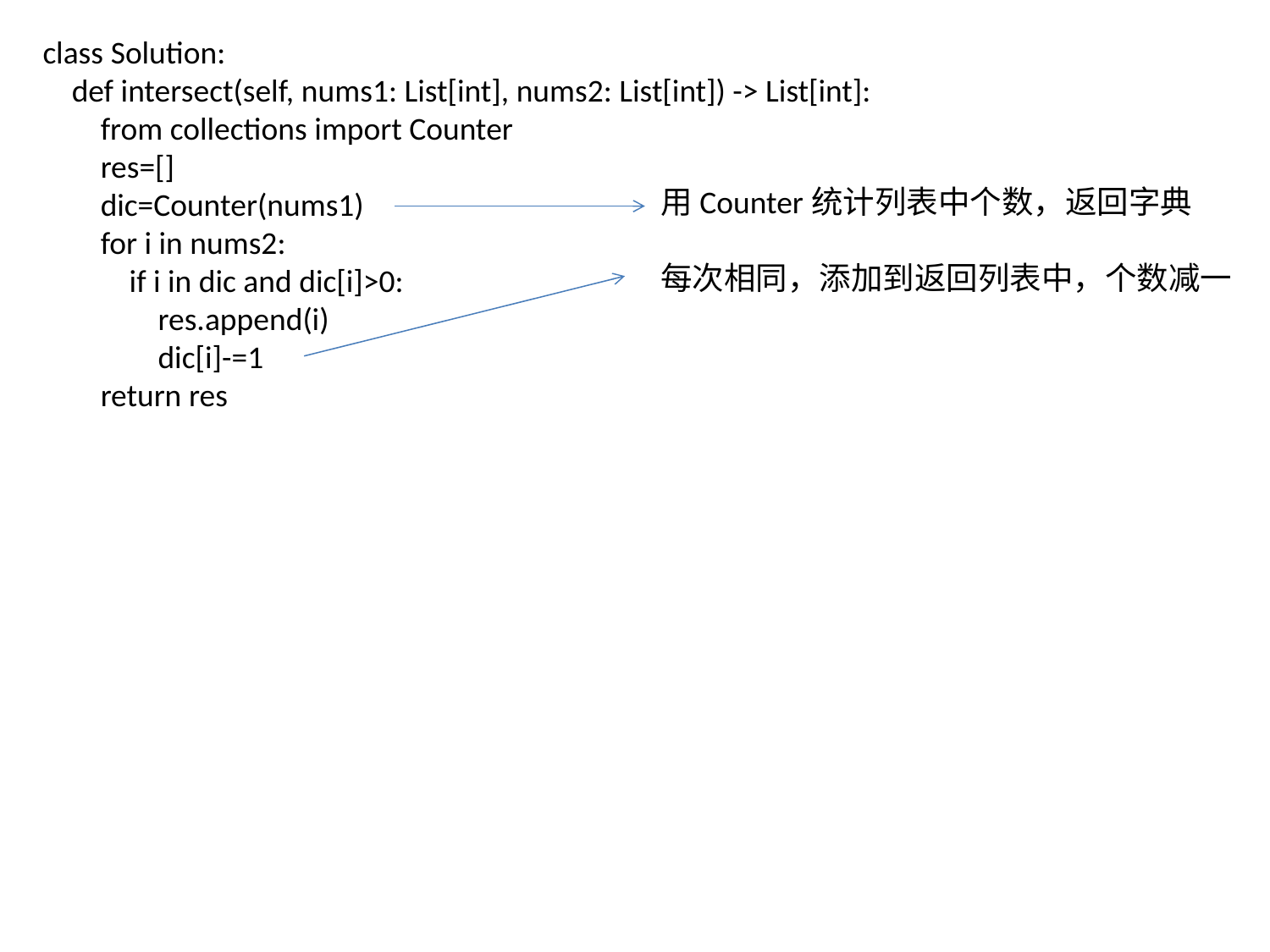

class Solution:
    def intersect(self, nums1: List[int], nums2: List[int]) -> List[int]:
        from collections import Counter
        res=[]
        dic=Counter(nums1)
        for i in nums2:
            if i in dic and dic[i]>0:
                res.append(i)
                dic[i]-=1
        return res
用Counter统计列表中个数，返回字典

每次相同，添加到返回列表中，个数减一